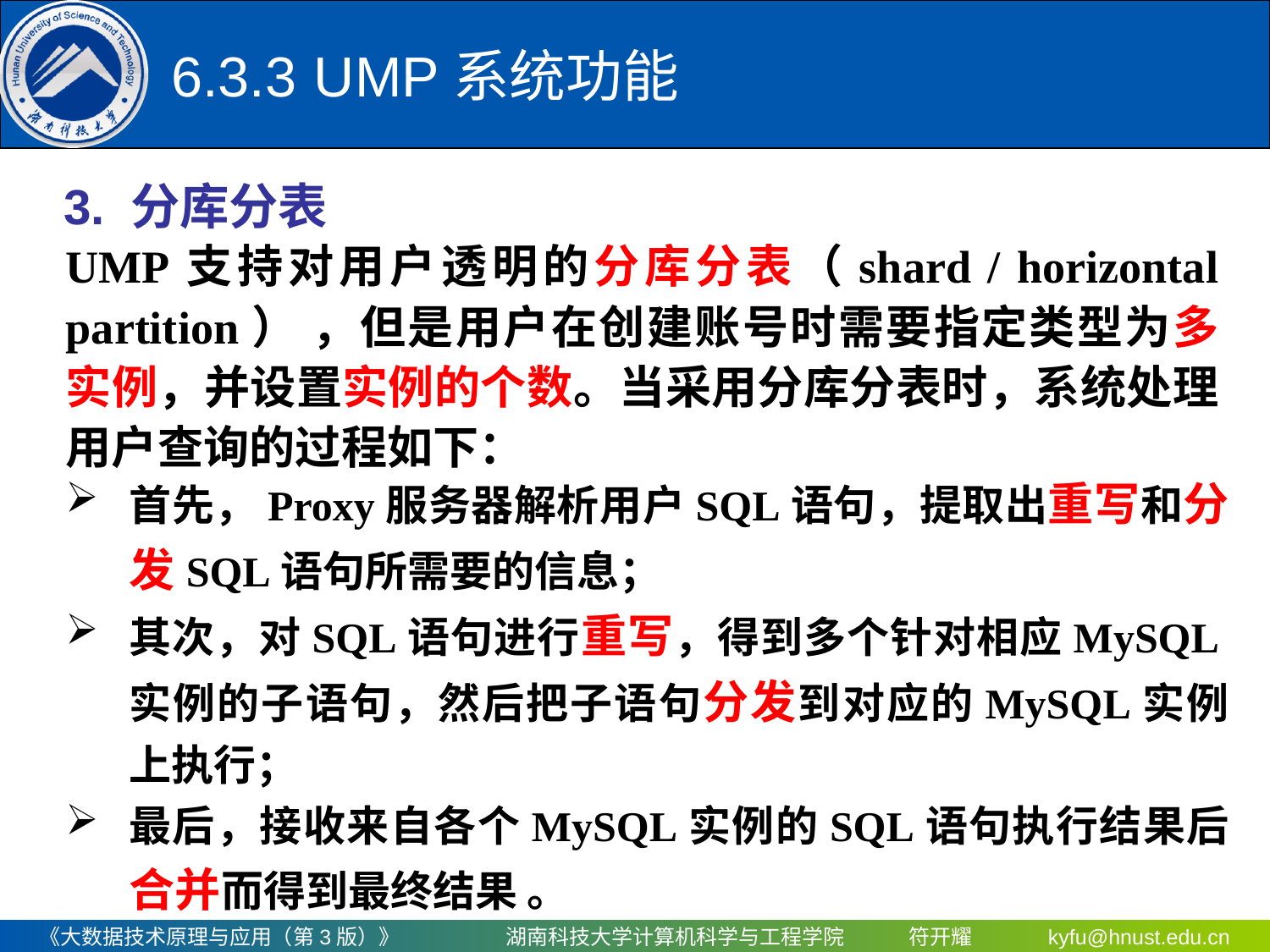

# 6.3.3	 UMP系统功能
3. 分库分表
UMP支持对用户透明的分库分表（shard / horizontal partition） ，但是用户在创建账号时需要指定类型为多实例，并设置实例的个数。当采用分库分表时，系统处理用户查询的过程如下：
首先，Proxy服务器解析用户SQL语句，提取出重写和分发SQL语句所需要的信息；
其次，对SQL语句进行重写，得到多个针对相应MySQL实例的子语句，然后把子语句分发到对应的MySQL实例上执行；
最后，接收来自各个MySQL实例的SQL语句执行结果后合并而得到最终结果 。